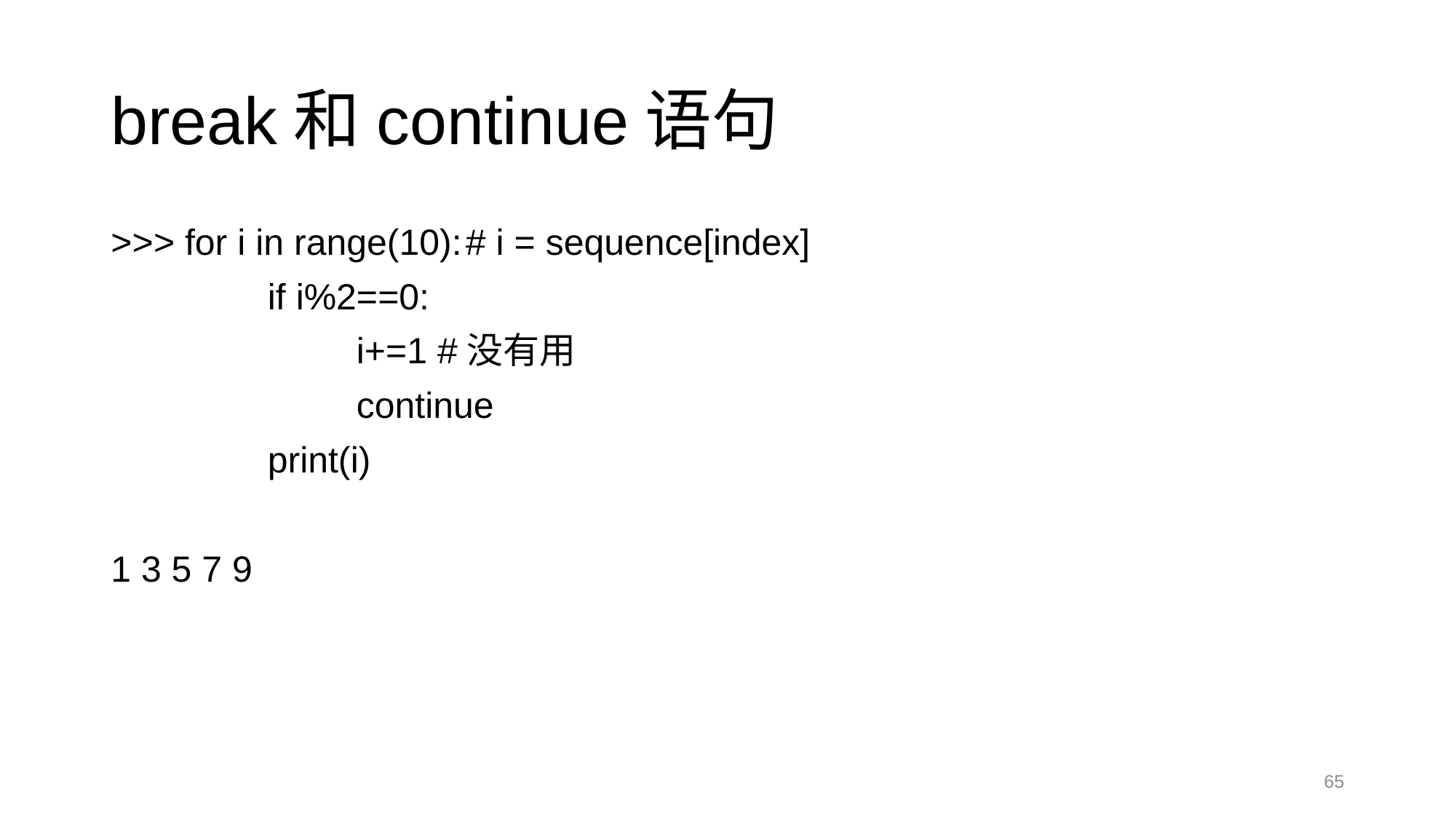

# break和continue语句
>>> for i in range(10):	# i = sequence[index]
		  if i%2==0:
			i+=1 #没有用
			continue
		  print(i)

1 3 5 7 9
65